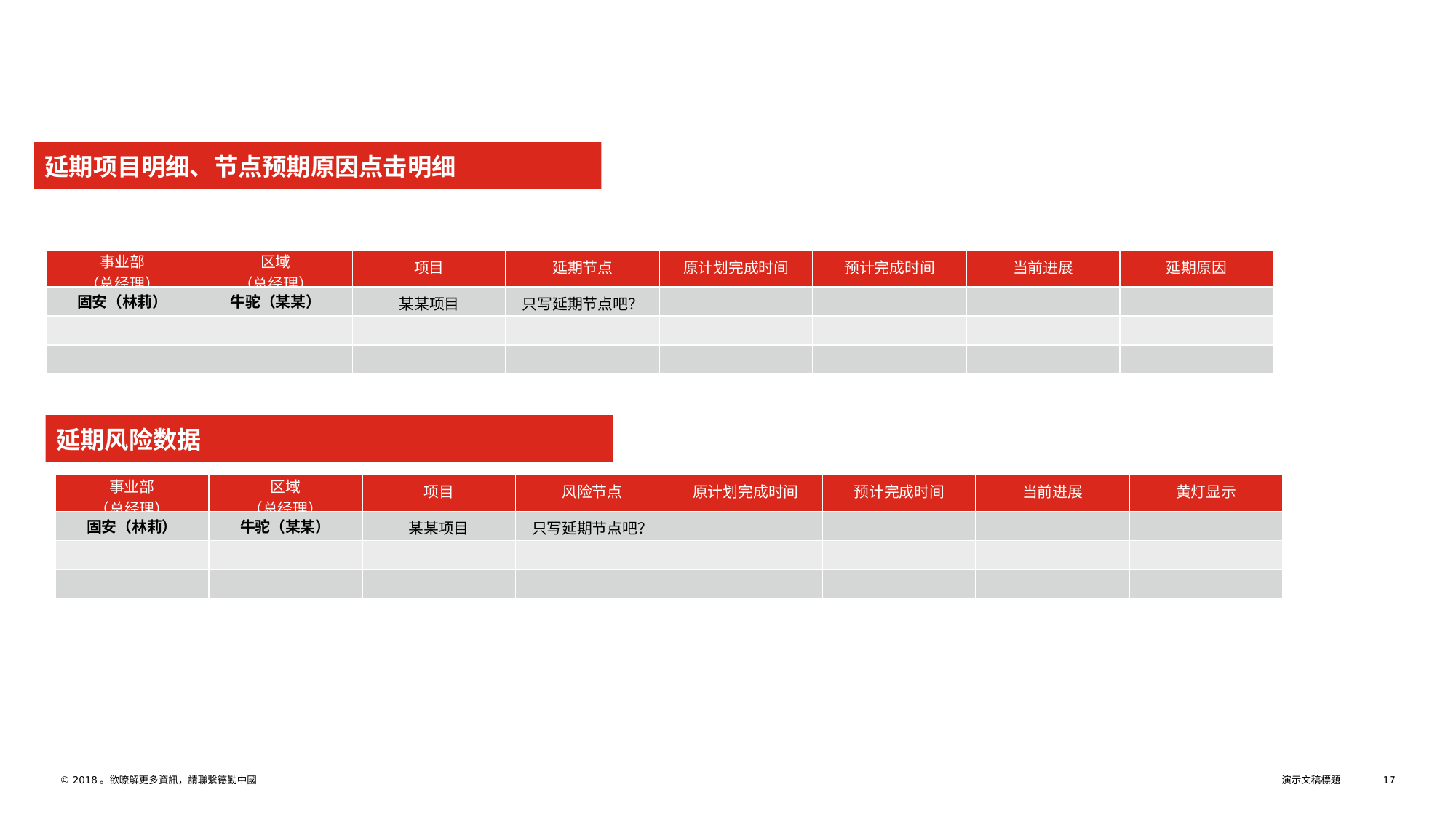

延期项目明细、节点预期原因点击明细
| 事业部 （总经理） | 区域 （总经理） | 项目 | 延期节点 | 原计划完成时间 | 预计完成时间 | 当前进展 | 延期原因 |
| --- | --- | --- | --- | --- | --- | --- | --- |
| 固安（林莉） | 牛驼（某某） | 某某项目 | 只写延期节点吧？ |  |  |  |  |
|  |  |  |  |  |  |  |  |
|  |  |  |  |  |  |  |  |
延期风险数据
| 事业部 （总经理） | 区域 （总经理） | 项目 | 风险节点 | 原计划完成时间 | 预计完成时间 | 当前进展 | 黄灯显示 |
| --- | --- | --- | --- | --- | --- | --- | --- |
| 固安（林莉） | 牛驼（某某） | 某某项目 | 只写延期节点吧？ |  |  |  |  |
|  |  |  |  |  |  |  |  |
|  |  |  |  |  |  |  |  |